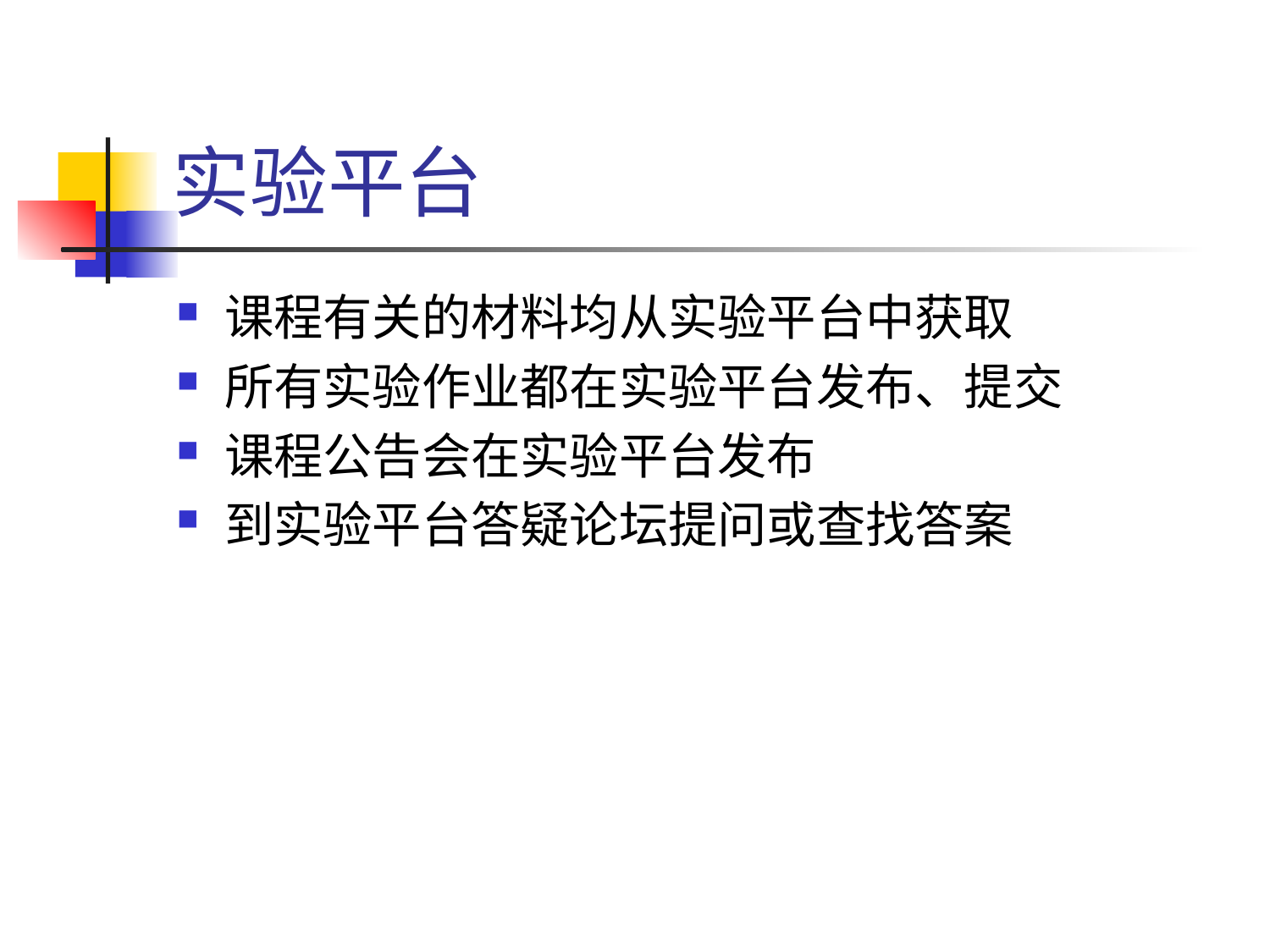

# 实验平台
课程有关的材料均从实验平台中获取
所有实验作业都在实验平台发布、提交
课程公告会在实验平台发布
到实验平台答疑论坛提问或查找答案